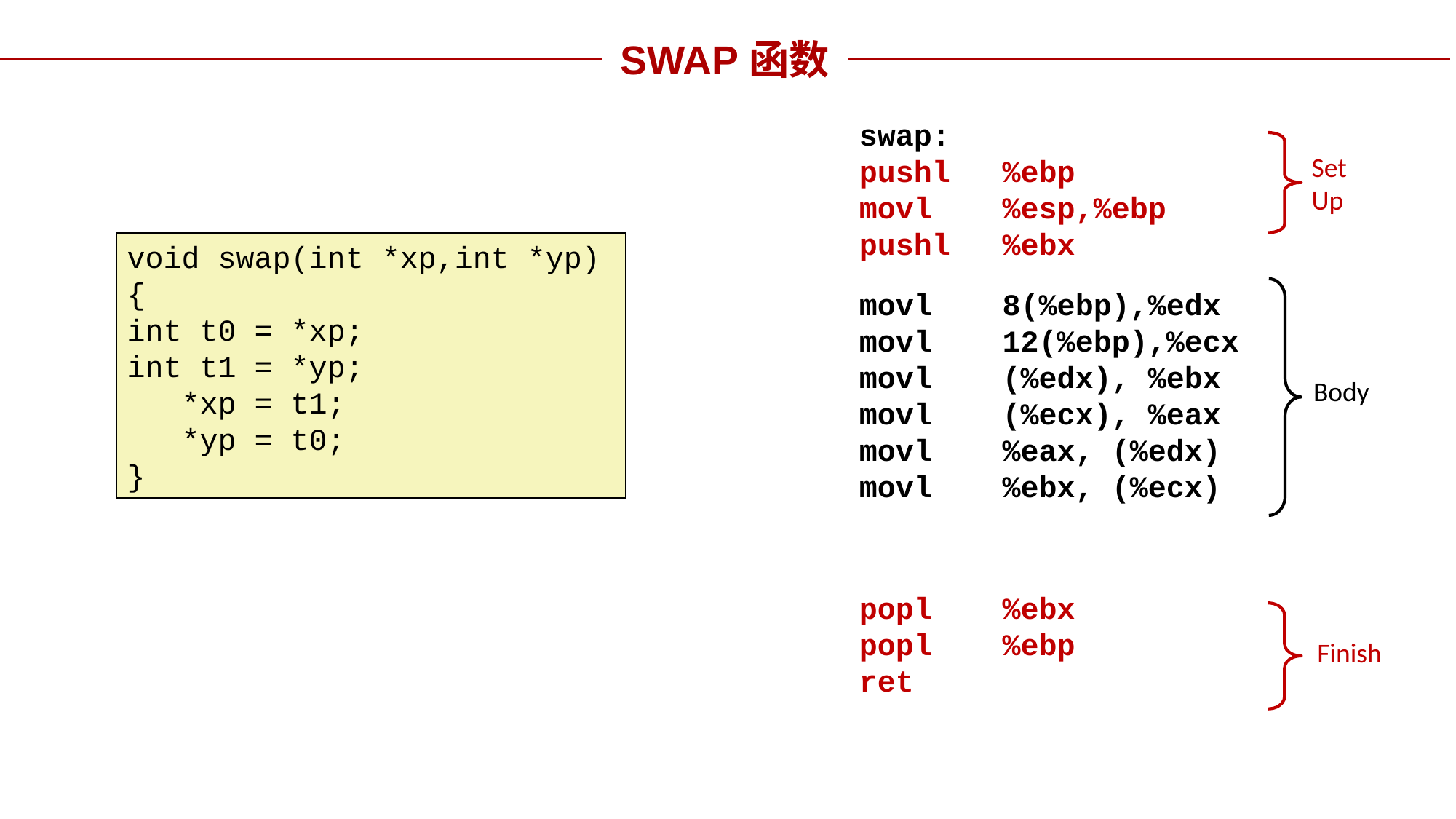

SWAP函数
swap:
pushl 	%ebp
movl  	%esp,%ebp
pushl 	%ebx
movl	8(%ebp),%edx
movl	12(%ebp),%ecx
movl	(%edx), %ebx
movl	(%ecx), %eax
movl	%eax, (%edx)
movl	%ebx, (%ecx)

popl	%ebx
popl	%ebp
ret

Set
Up
void swap(int *xp,int *yp)
{
int t0 = *xp;
int t1 = *yp;
   *xp = t1;
   *yp = t0;
}

Body

Finish